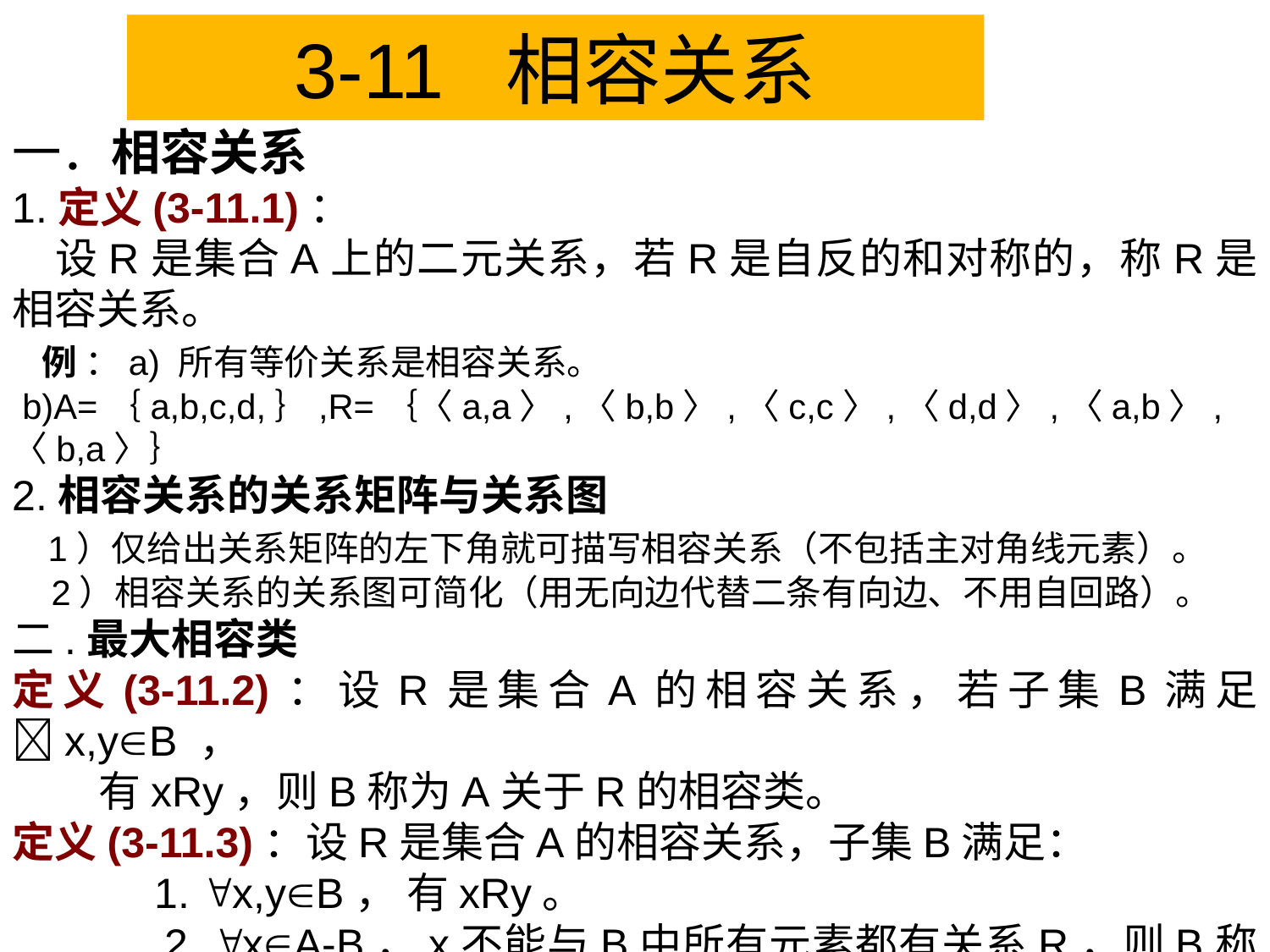

3-11  相容关系
一．相容关系
1.定义(3-11.1)：
   设R是集合A上的二元关系，若R是自反的和对称的，称R是相容关系。
  例 ：a) 所有等价关系是相容关系。
 b)A=｛a,b,c,d,｝,R=｛〈a,a〉,〈b,b〉,〈c,c〉,〈d,d〉,〈a,b〉,〈b,a〉｝
2.相容关系的关系矩阵与关系图
   1）仅给出关系矩阵的左下角就可描写相容关系（不包括主对角线元素）。
    2）相容关系的关系图可简化（用无向边代替二条有向边、不用自回路）。
二.最大相容类
定义(3-11.2)：设R是集合A的相容关系，若子集B满足 ∀x,y∈B ，
        有xRy，则B称为A关于R的相容类。
定义(3-11.3)：设R是集合A的相容关系，子集B满足：
            1. ∀x,y∈B， 有xRy。
            2. ∀x∈A-B，x不能与B中所有元素都有关系R，则B称为A关于R的最大相容类。